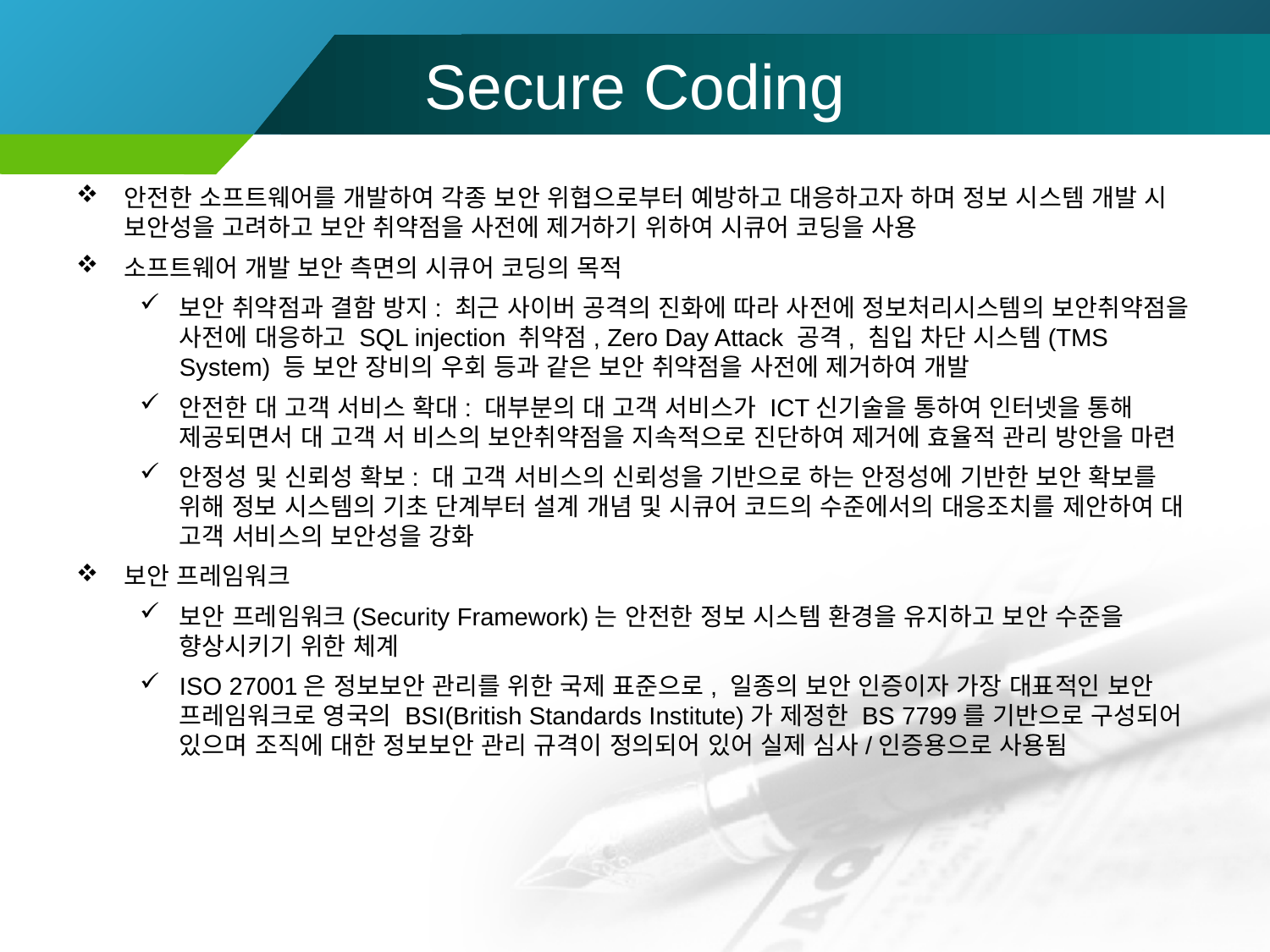

# Secure Coding
안전한 소프트웨어를 개발하여 각종 보안 위협으로부터 예방하고 대응하고자 하며 정보 시스템 개발 시 보안성을 고려하고 보안 취약점을 사전에 제거하기 위하여 시큐어 코딩을 사용
소프트웨어 개발 보안 측면의 시큐어 코딩의 목적
보안 취약점과 결함 방지: 최근 사이버 공격의 진화에 따라 사전에 정보처리시스템의 보안취약점을 사전에 대응하고 SQL injection 취약점, Zero Day Attack 공격, 침입 차단 시스템(TMS System) 등 보안 장비의 우회 등과 같은 보안 취약점을 사전에 제거하여 개발
안전한 대 고객 서비스 확대: 대부분의 대 고객 서비스가 ICT신기술을 통하여 인터넷을 통해 제공되면서 대 고객 서 비스의 보안취약점을 지속적으로 진단하여 제거에 효율적 관리 방안을 마련
안정성 및 신뢰성 확보: 대 고객 서비스의 신뢰성을 기반으로 하는 안정성에 기반한 보안 확보를 위해 정보 시스템의 기초 단계부터 설계 개념 및 시큐어 코드의 수준에서의 대응조치를 제안하여 대 고객 서비스의 보안성을 강화
보안 프레임워크
보안 프레임워크(Security Framework)는 안전한 정보 시스템 환경을 유지하고 보안 수준을 향상시키기 위한 체계
ISO 27001은 정보보안 관리를 위한 국제 표준으로, 일종의 보안 인증이자 가장 대표적인 보안 프레임워크로 영국의 BSI(British Standards Institute)가 제정한 BS 7799를 기반으로 구성되어 있으며 조직에 대한 정보보안 관리 규격이 정의되어 있어 실제 심사/인증용으로 사용됨